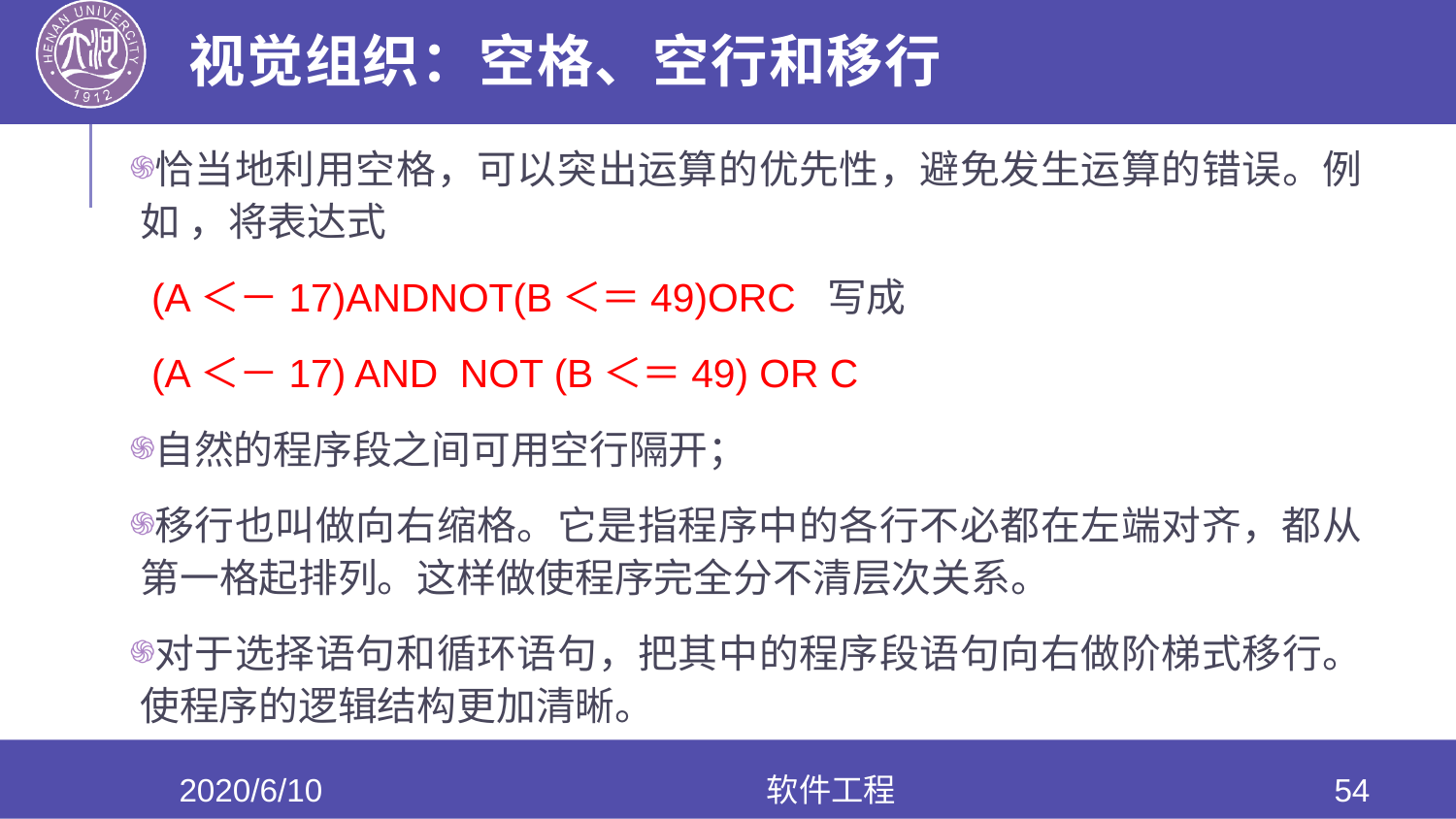

# 视觉组织：空格、空行和移行
恰当地利用空格，可以突出运算的优先性，避免发生运算的错误。例如 ，将表达式
  (A＜－17)ANDNOT(B＜＝49)ORC  写成
  (A＜－17) AND  NOT (B＜＝49) OR C
自然的程序段之间可用空行隔开；
移行也叫做向右缩格。它是指程序中的各行不必都在左端对齐，都从第一格起排列。这样做使程序完全分不清层次关系。
对于选择语句和循环语句，把其中的程序段语句向右做阶梯式移行。使程序的逻辑结构更加清晰。

2020/6/10
软件工程
54